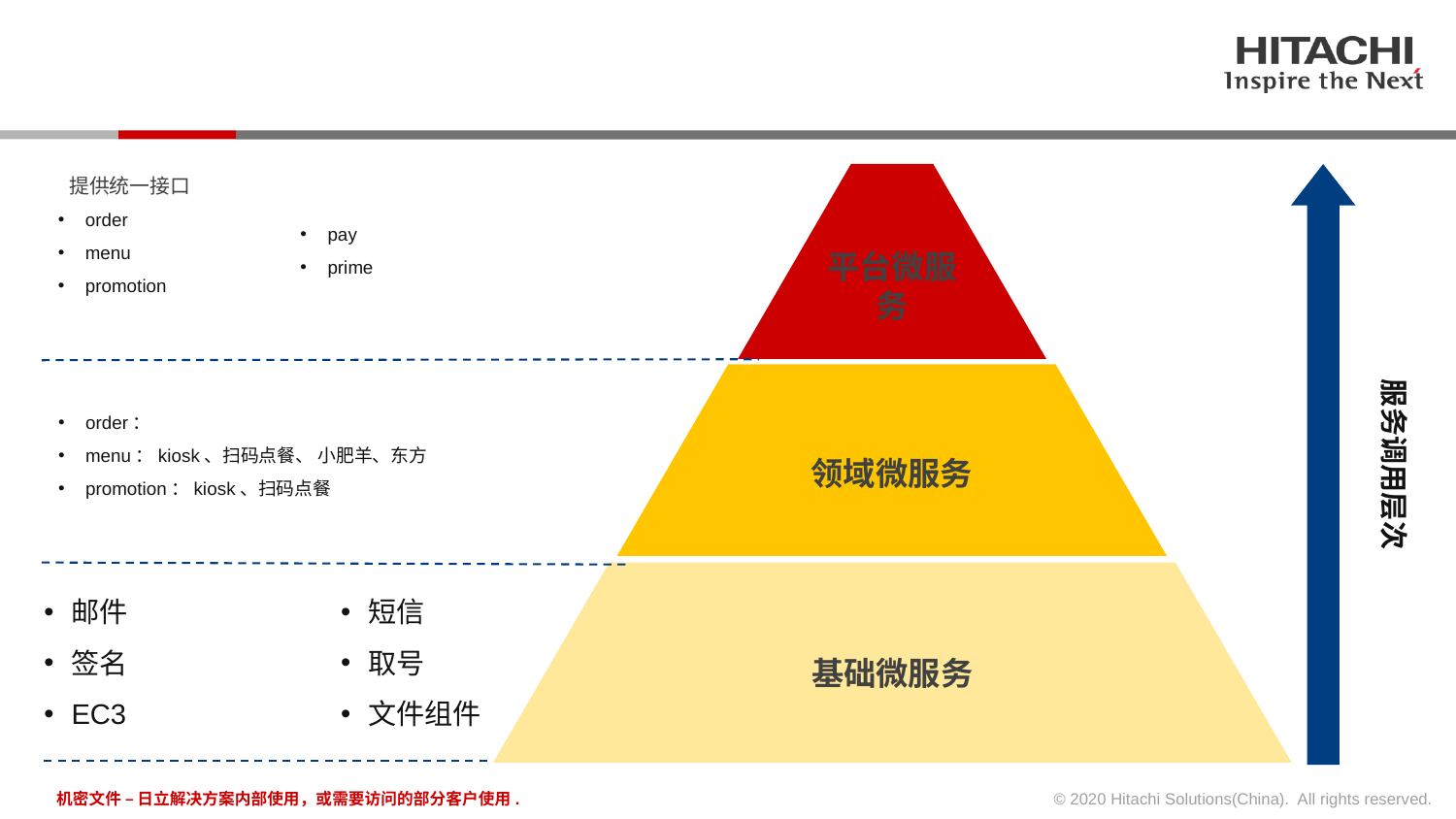

平台微服务
领域微服务
基础微服务

服务调用层次
order
menu
promotion

邮件
签名
EC3

短信
取号
文件组件
提供统一接口
pay
prime

order：
menu：kiosk、扫码点餐、 小肥羊、东方
promotion：kiosk、扫码点餐